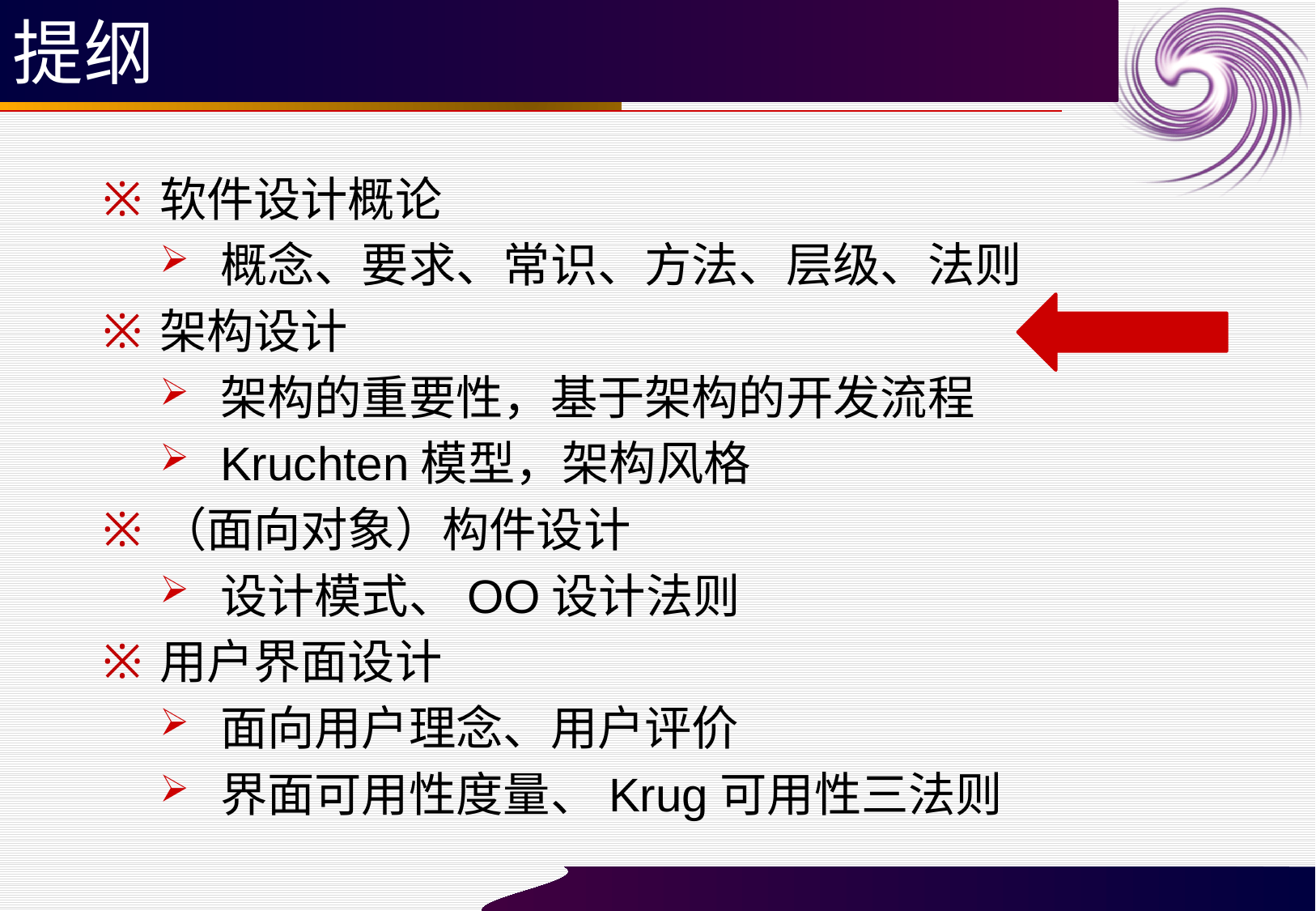

# 提纲
软件设计概论
概念、要求、常识、方法、层级、法则
架构设计
架构的重要性，基于架构的开发流程
Kruchten模型，架构风格
（面向对象）构件设计
设计模式、OO设计法则
用户界面设计
面向用户理念、用户评价
界面可用性度量、Krug可用性三法则